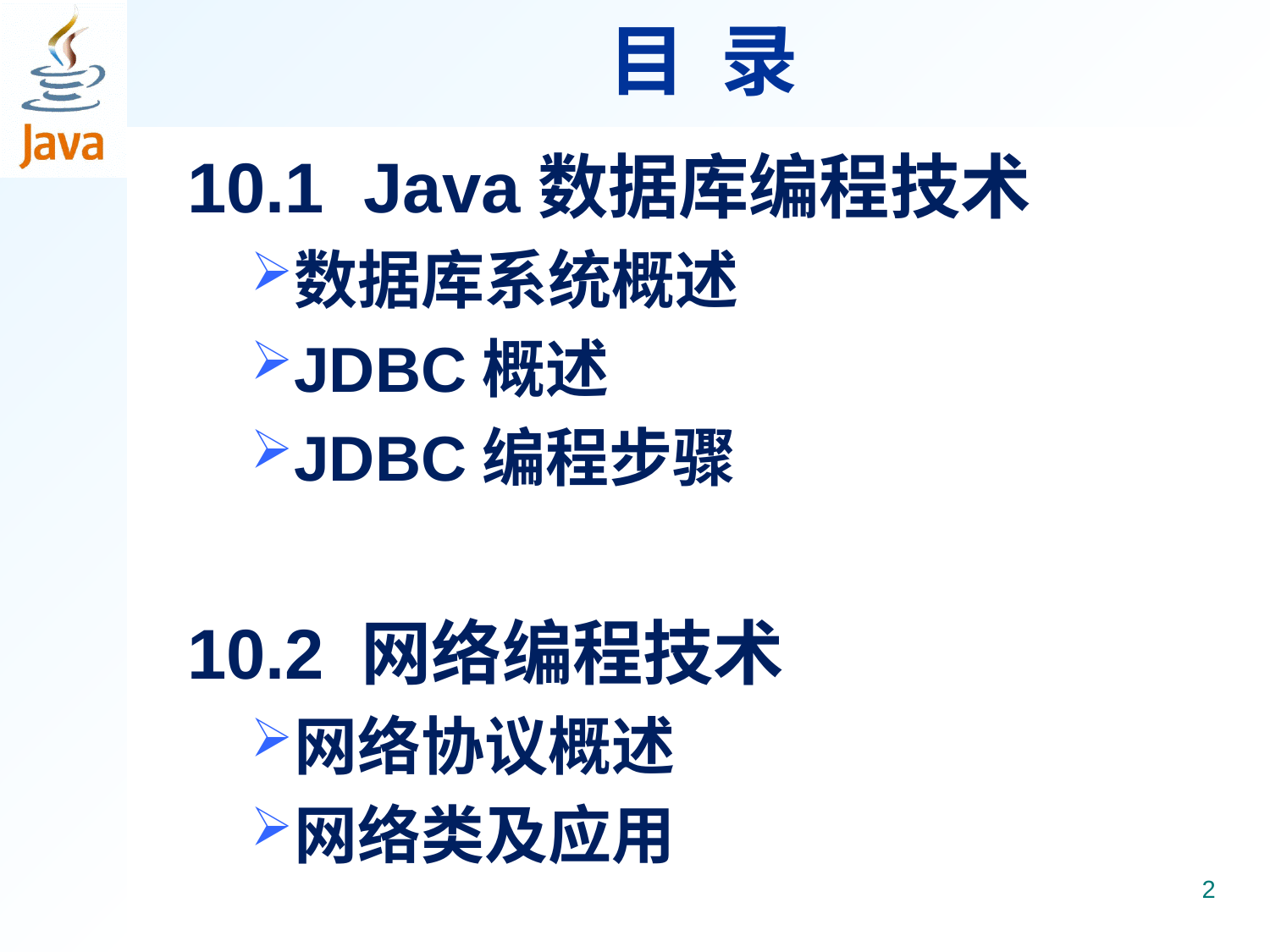

# 目  录
10.1  Java数据库编程技术
数据库系统概述
JDBC概述
JDBC编程步骤

10.2 网络编程技术
网络协议概述
网络类及应用